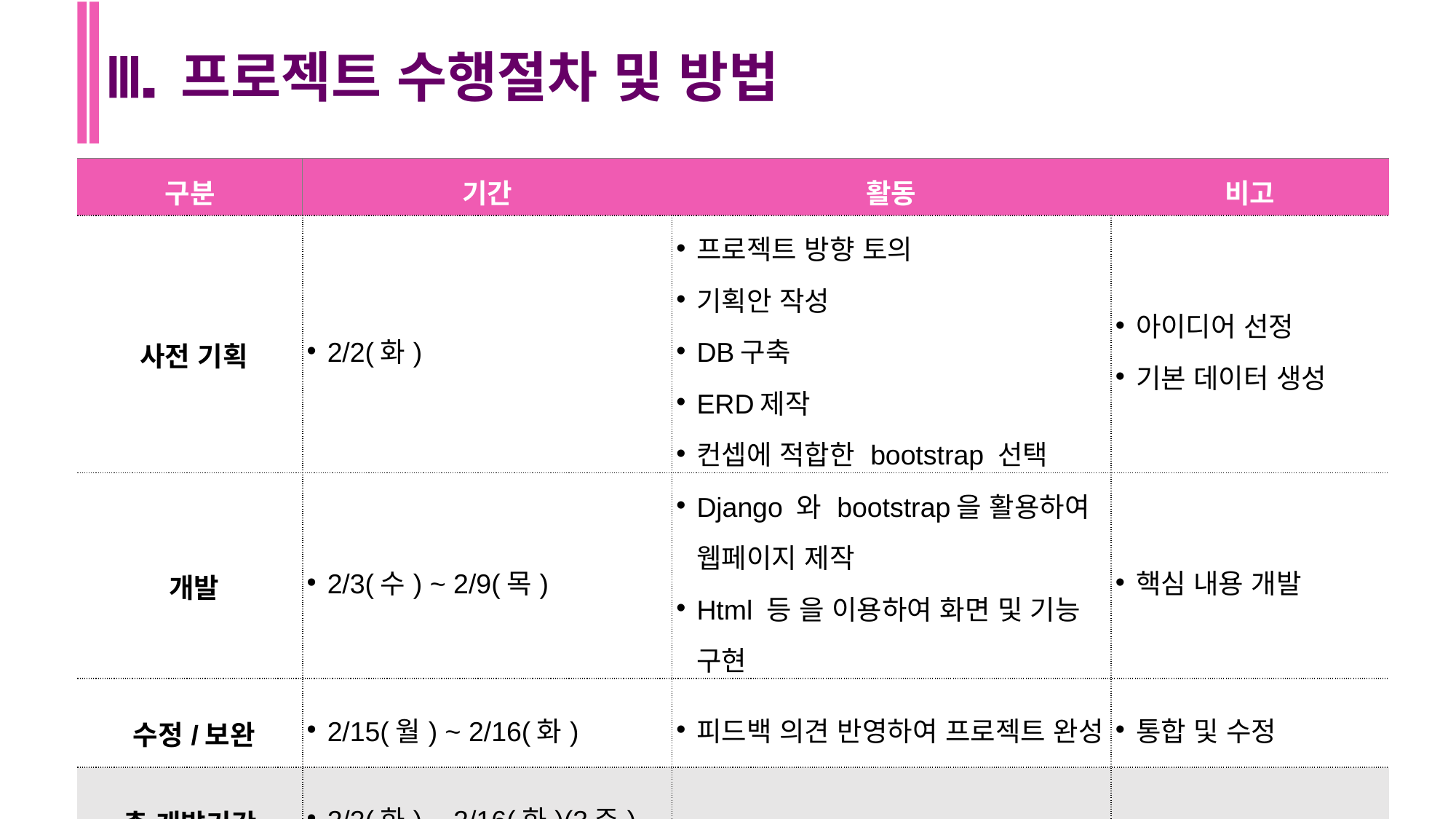

Ⅲ. 프로젝트 수행절차 및 방법
| 구분 | 기간 | 활동 | 비고 |
| --- | --- | --- | --- |
| 사전 기획 | 2/2(화) | 프로젝트 방향 토의 기획안 작성 DB구축 ERD제작 컨셉에 적합한 bootstrap 선택 | 아이디어 선정 기본 데이터 생성 |
| 개발 | 2/3(수) ~ 2/9(목) | Django 와 bootstrap을 활용하여 웹페이지 제작 Html 등 을 이용하여 화면 및 기능 구현 | 핵심 내용 개발 |
| 수정/보완 | 2/15(월) ~ 2/16(화) | 피드백 의견 반영하여 프로젝트 완성 | 통합 및 수정 |
| 총 개발기간 | 2/2(화) ~ 2/16(화)(3주) |  |  |
5